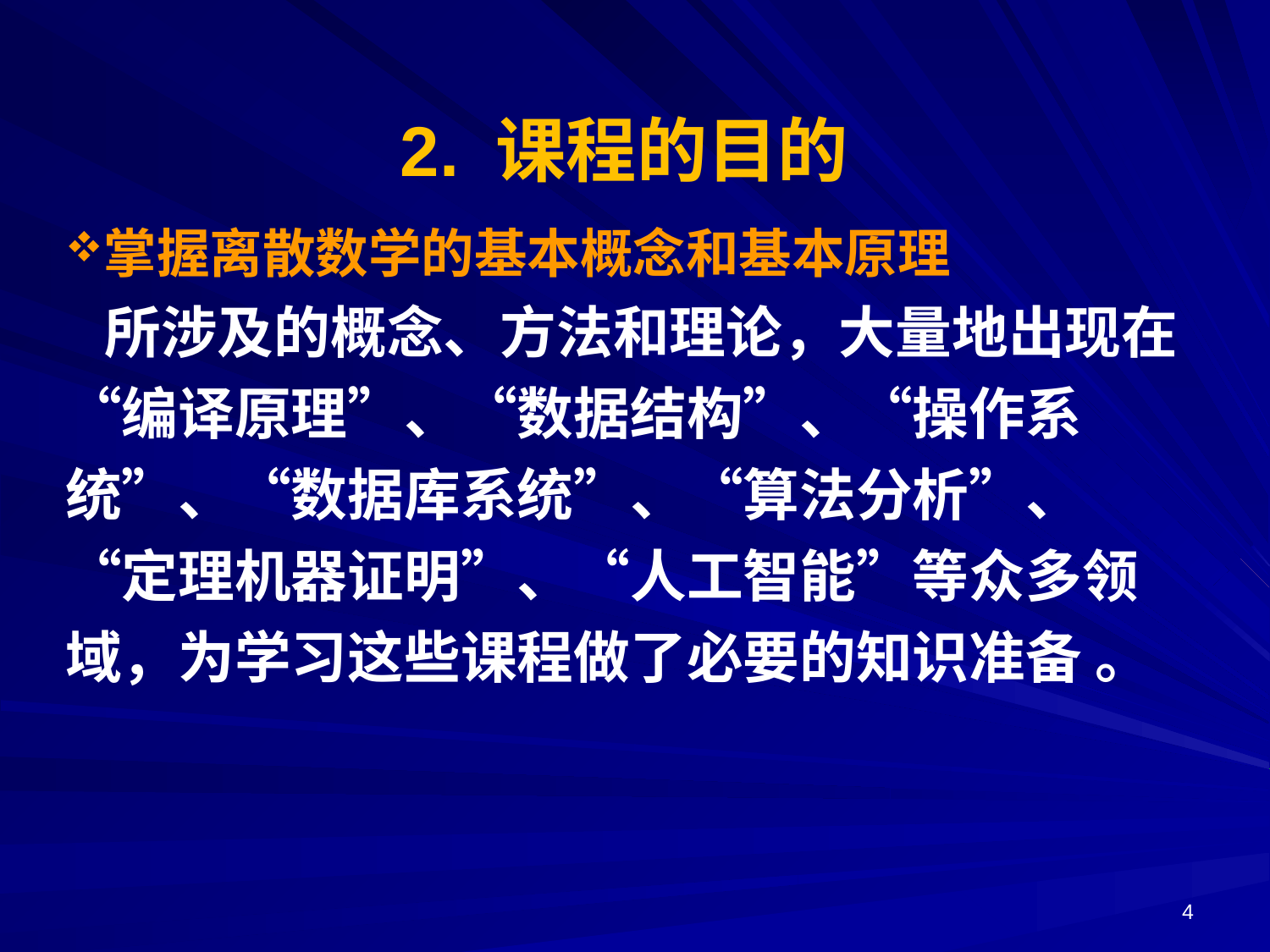

2. 课程的目的
掌握离散数学的基本概念和基本原理
  所涉及的概念、方法和理论，大量地出现在“编译原理”、“数据结构”、“操作系统”、“数据库系统”、“算法分析”、“定理机器证明”、“人工智能”等众多领域，为学习这些课程做了必要的知识准备 。
4